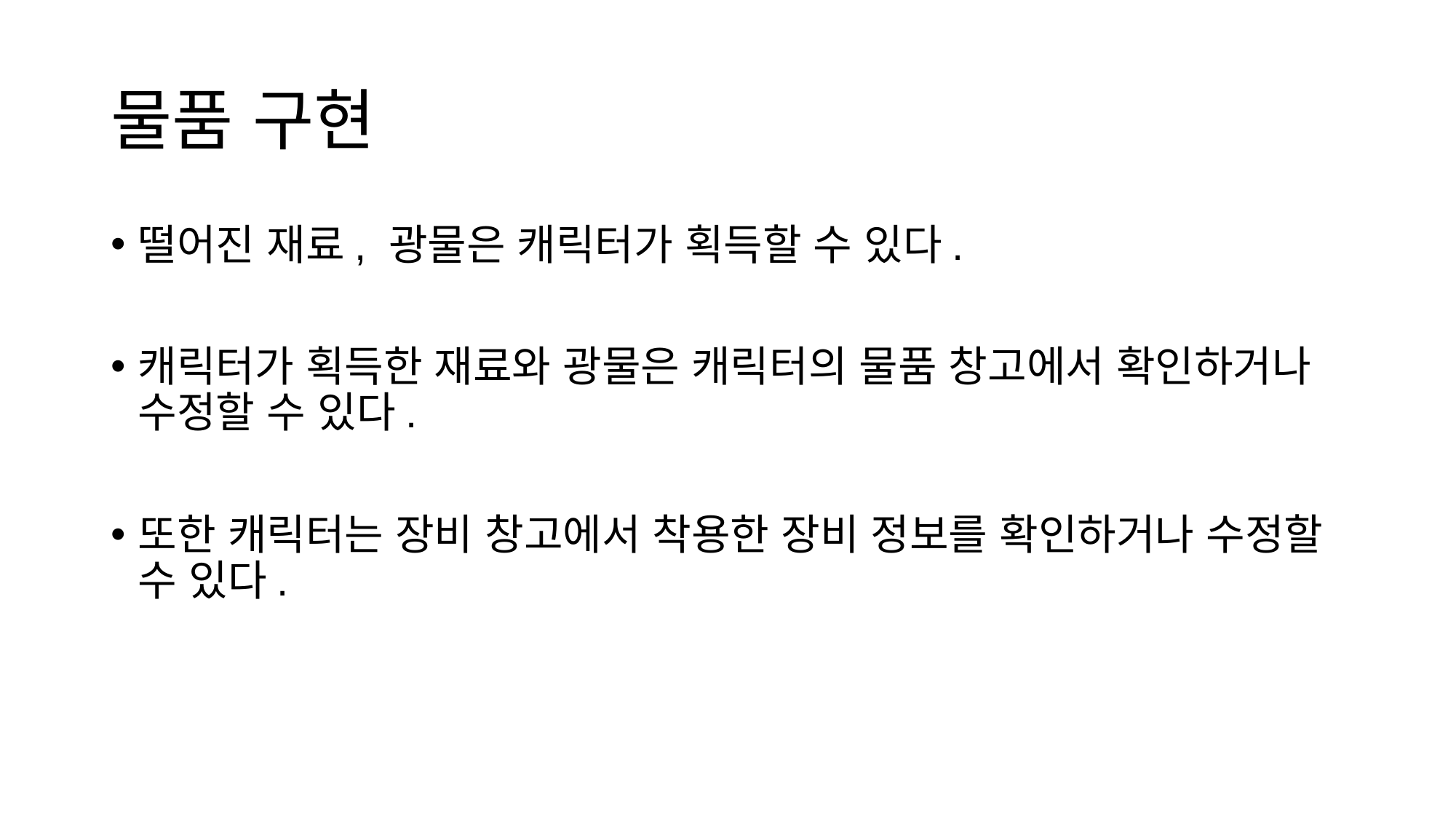

# 물품 구현
떨어진 재료, 광물은 캐릭터가 획득할 수 있다.

캐릭터가 획득한 재료와 광물은 캐릭터의 물품 창고에서 확인하거나 수정할 수 있다.

또한 캐릭터는 장비 창고에서 착용한 장비 정보를 확인하거나 수정할 수 있다.